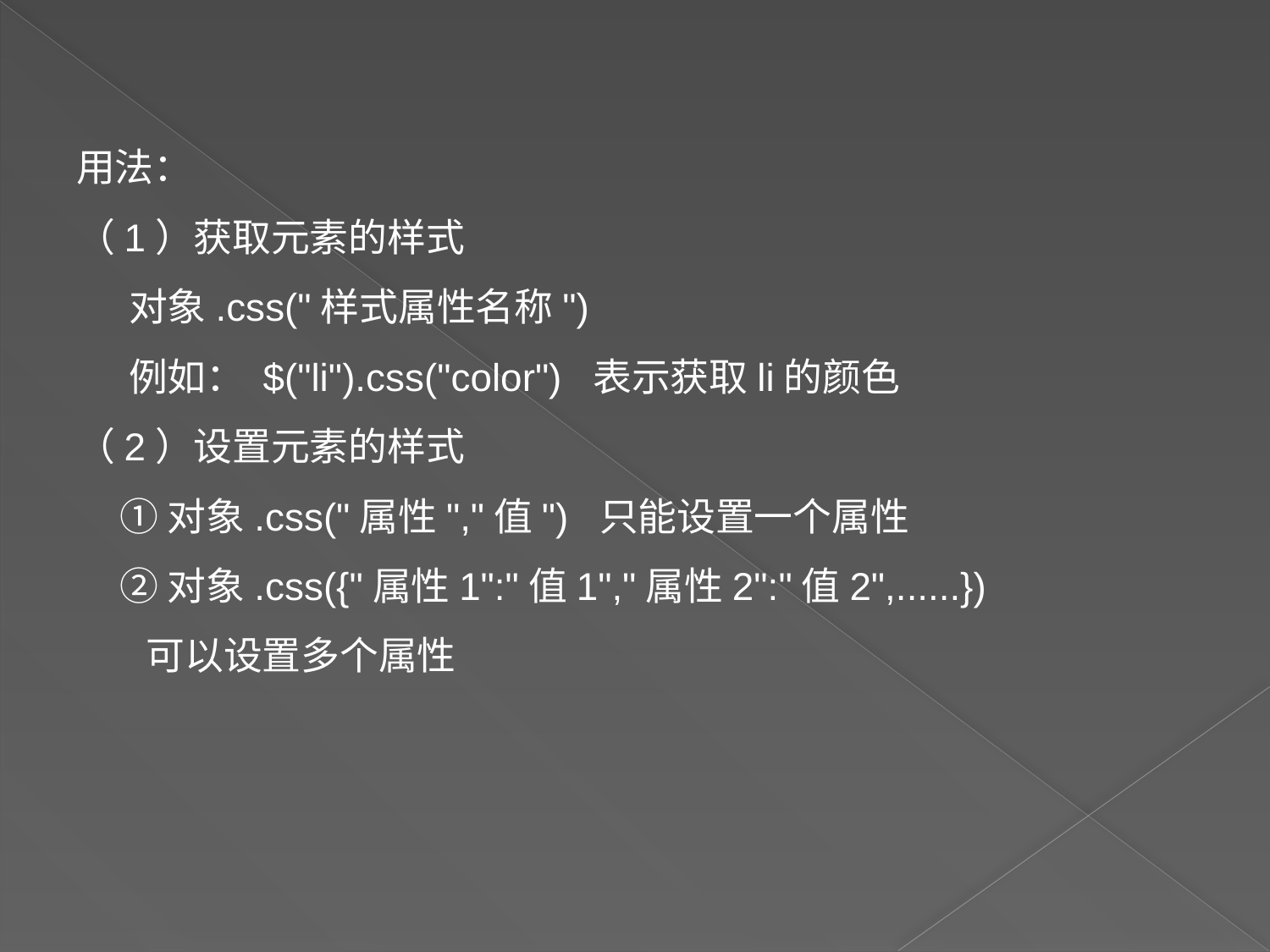

用法：
（1）获取元素的样式
     对象.css("样式属性名称")
     例如： $("li").css("color")  表示获取li的颜色
（2）设置元素的样式
     ①对象.css("属性","值")  只能设置一个属性
     ②对象.css({"属性1":"值1","属性2":"值2",......})
       可以设置多个属性